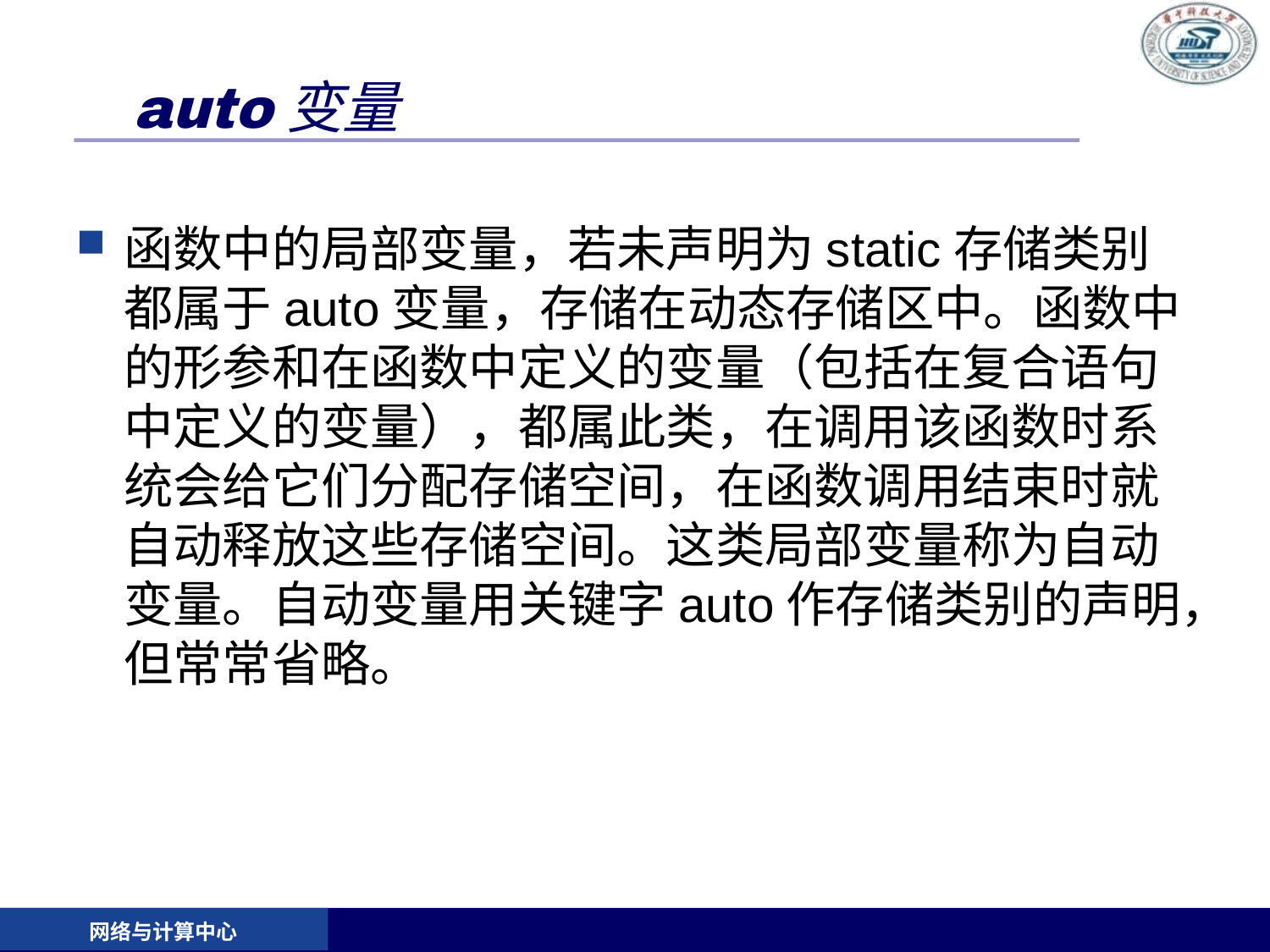

# auto变量
函数中的局部变量，若未声明为static存储类别都属于auto变量，存储在动态存储区中。函数中的形参和在函数中定义的变量（包括在复合语句中定义的变量），都属此类，在调用该函数时系统会给它们分配存储空间，在函数调用结束时就自动释放这些存储空间。这类局部变量称为自动变量。自动变量用关键字auto作存储类别的声明，但常常省略。
网络与计算中心